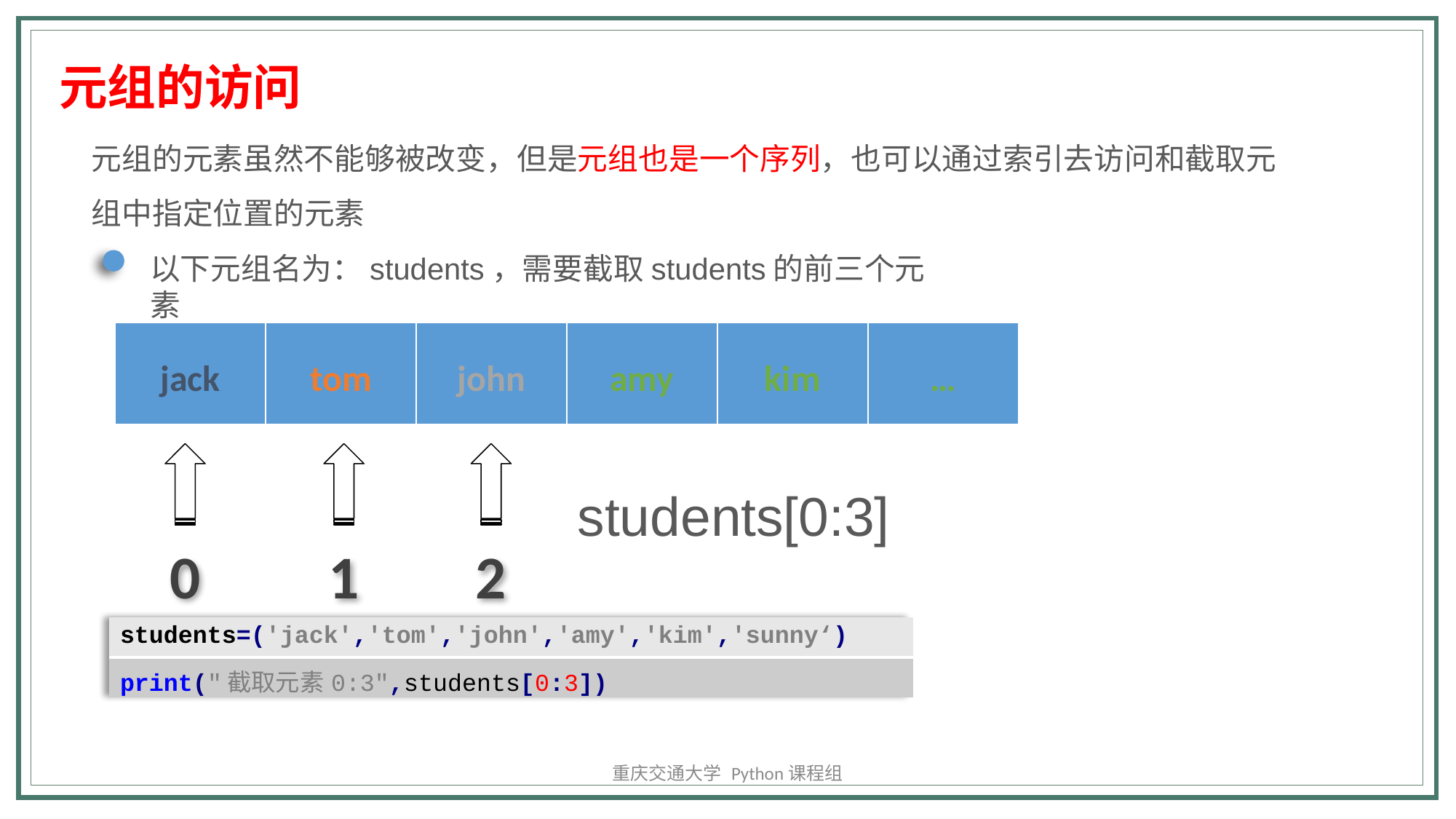

元组的访问
元组的元素虽然不能够被改变，但是元组也是一个序列，也可以通过索引去访问和截取元组中指定位置的元素
以下元组名为：students，需要截取students的前三个元素

| jack | tom | john | amy | kim | … |
| --- | --- | --- | --- | --- | --- |

students[0:3]
0
1
2
| students=('jack','tom','john','amy','kim','sunny‘) |
| --- |
| print("截取元素0:3",students[0:3]) |
重庆交通大学 Python课程组